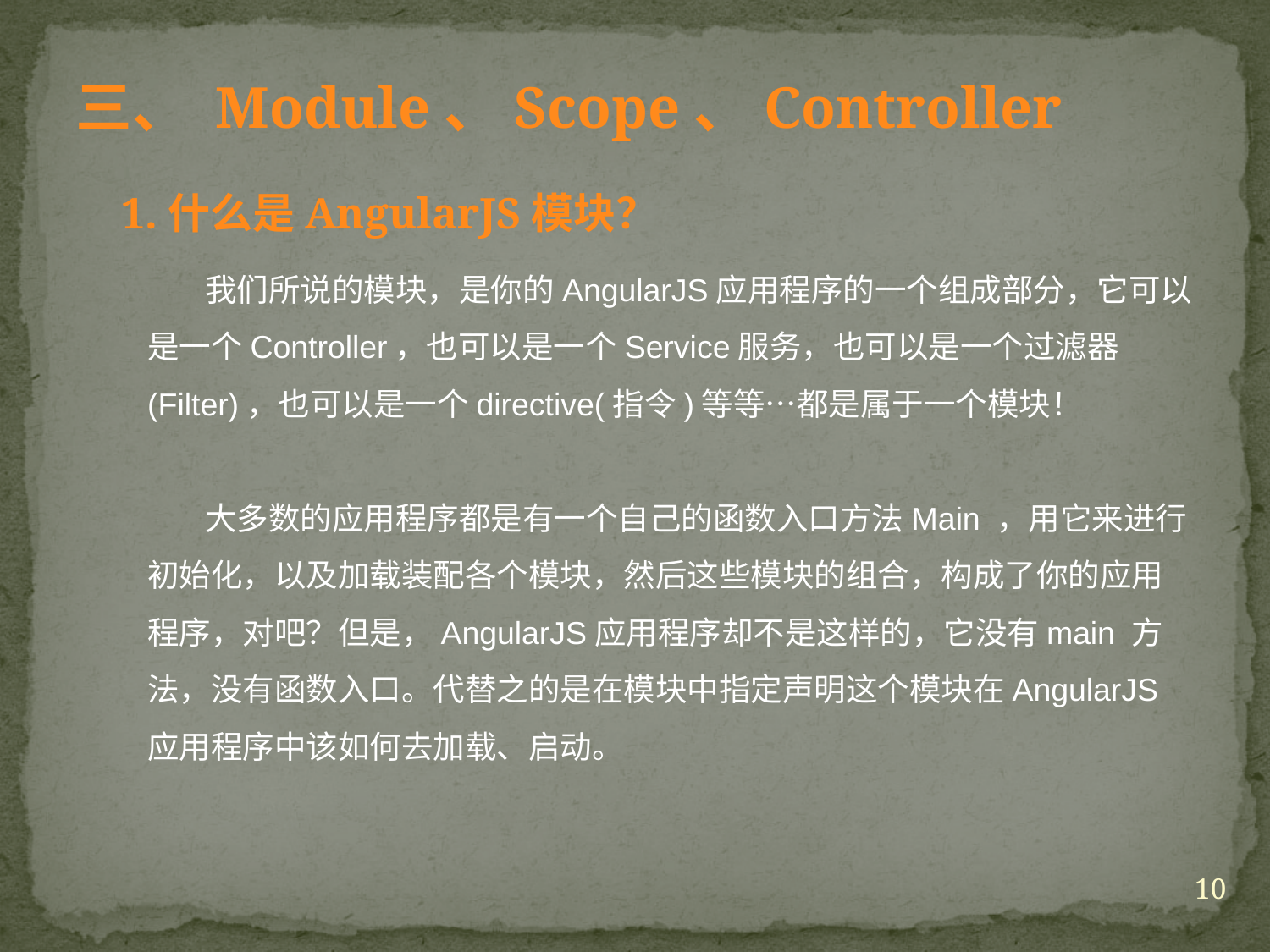

# 三、 Module、Scope、Controller
1.什么是AngularJS模块？
       我们所说的模块，是你的AngularJS应用程序的一个组成部分，它可以是一个Controller，也可以是一个Service服务，也可以是一个过滤器(Filter)，也可以是一个directive(指令)等等…都是属于一个模块！

       大多数的应用程序都是有一个自己的函数入口方法Main ，用它来进行初始化，以及加载装配各个模块，然后这些模块的组合，构成了你的应用程序，对吧？但是，AngularJS应用程序却不是这样的，它没有main 方法，没有函数入口。代替之的是在模块中指定声明这个模块在AngularJS应用程序中该如何去加载、启动。
10